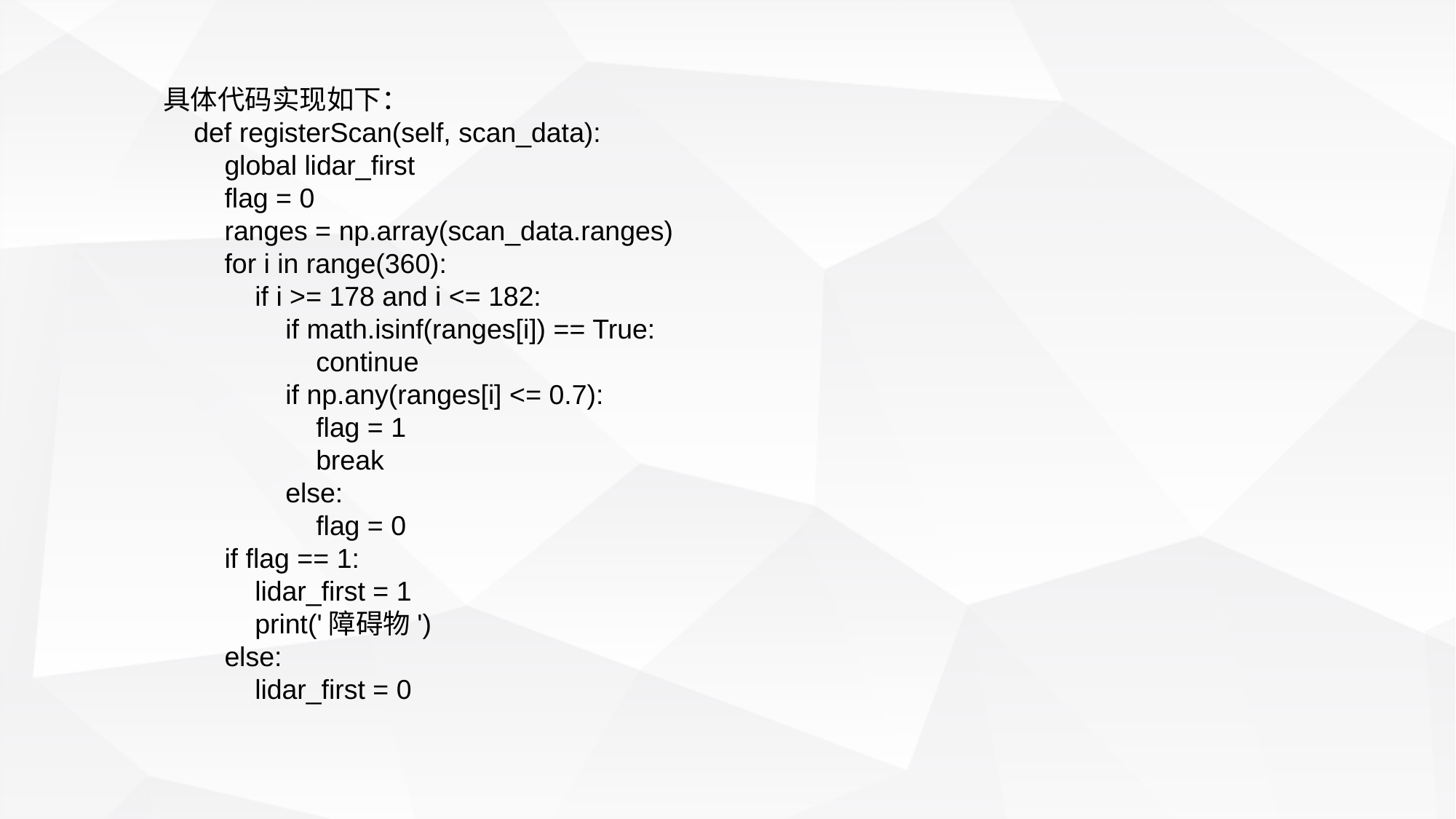

具体代码实现如下：
    def registerScan(self, scan_data):
        global lidar_first
        flag = 0
        ranges = np.array(scan_data.ranges)
        for i in range(360):
            if i >= 178 and i <= 182:
                if math.isinf(ranges[i]) == True:
                    continue
                if np.any(ranges[i] <= 0.7):
                    flag = 1
                    break
                else:
                    flag = 0
        if flag == 1:
            lidar_first = 1
            print('障碍物')
        else:
            lidar_first = 0